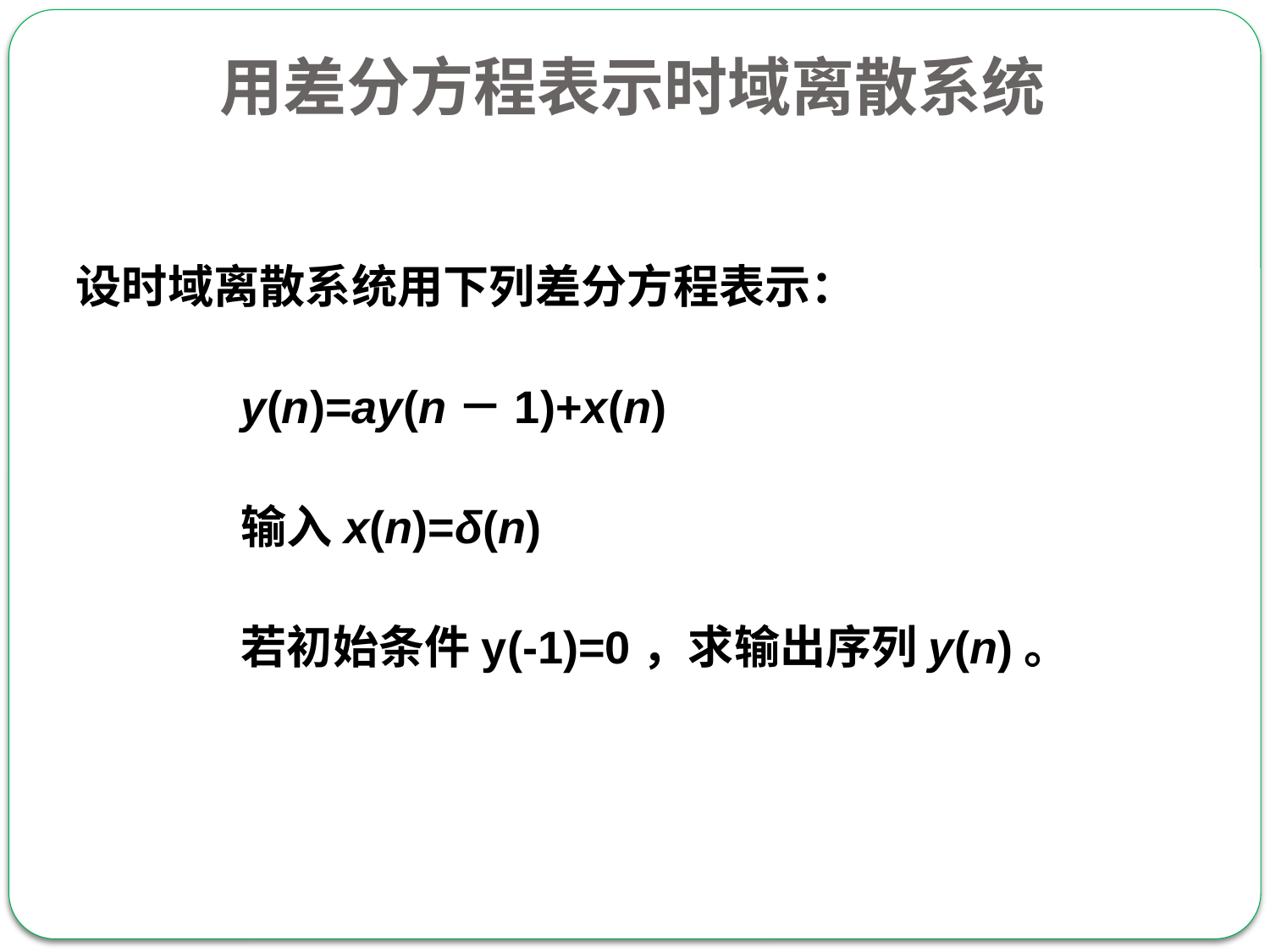

# 用差分方程表示时域离散系统
设时域离散系统用下列差分方程表示：
 		y(n)=ay(n－1)+x(n)
		输入x(n)=δ(n)
		若初始条件y(-1)=0，求输出序列y(n)。